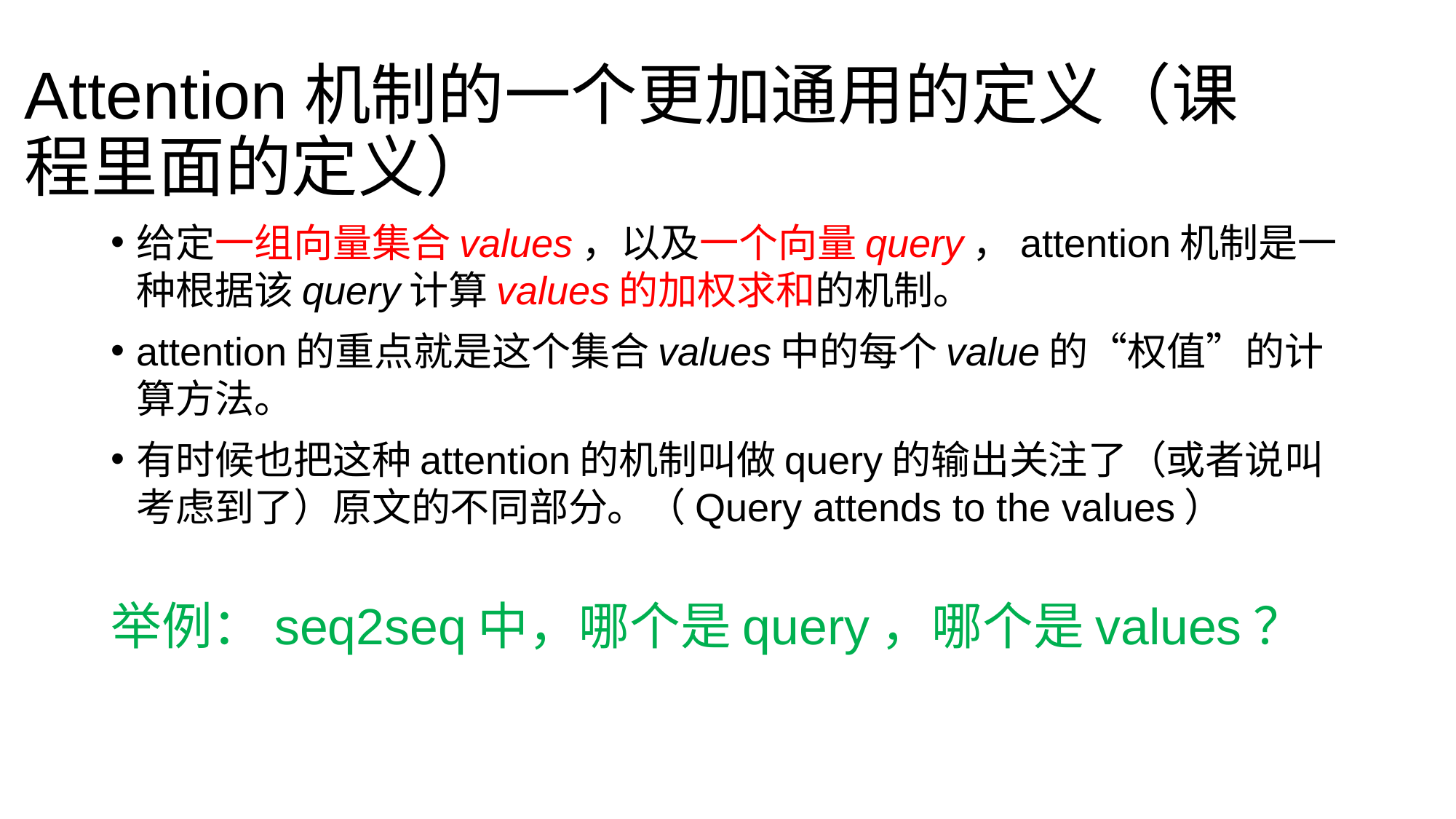

# Attention机制的一个更加通用的定义（课程里面的定义）
给定一组向量集合values，以及一个向量query，attention机制是一种根据该query计算values的加权求和的机制。
attention的重点就是这个集合values中的每个value的“权值”的计算方法。
有时候也把这种attention的机制叫做query的输出关注了（或者说叫考虑到了）原文的不同部分。（Query attends to the values）

举例：seq2seq中，哪个是query，哪个是values？